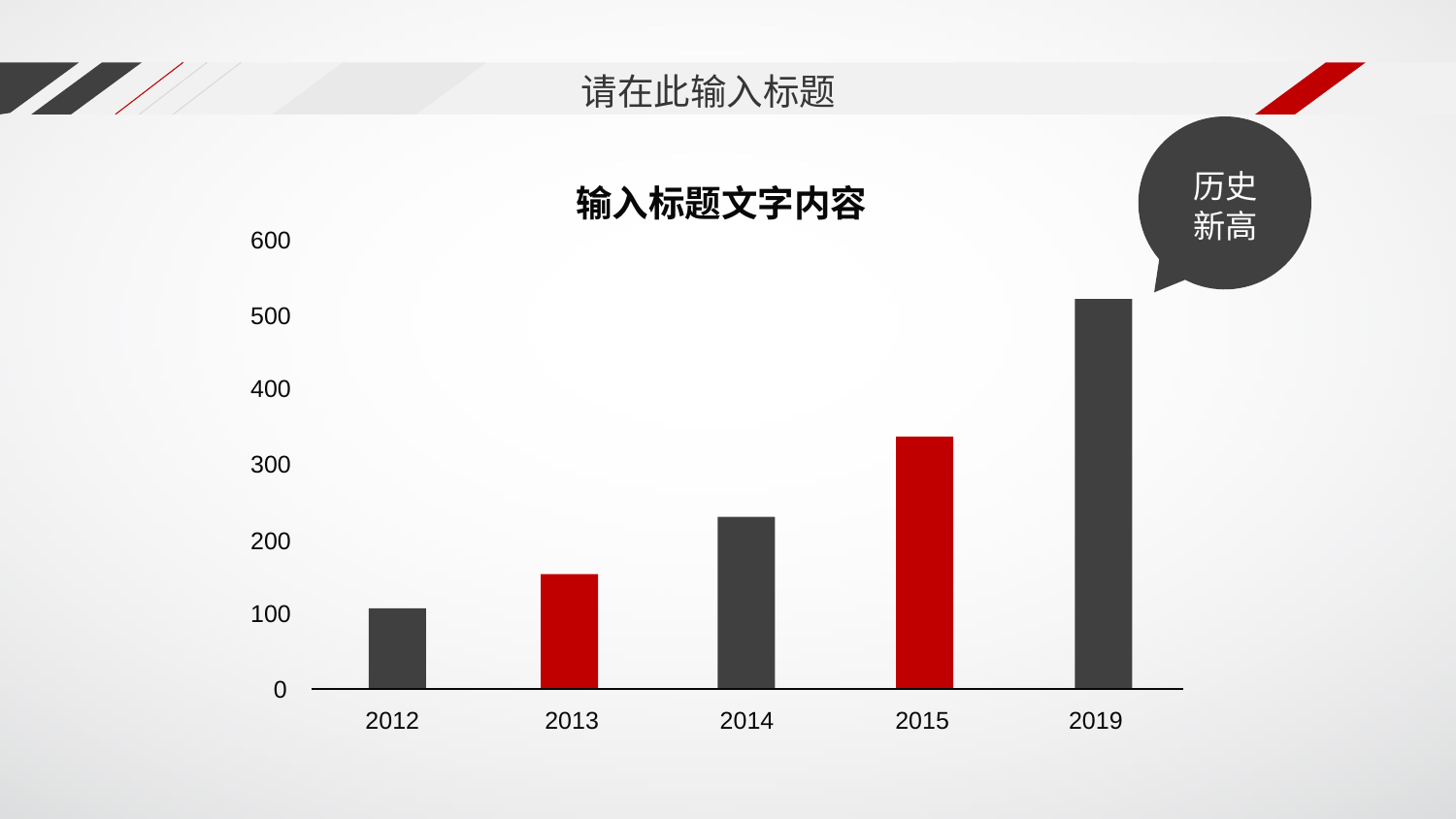

请在此输入标题

历史新高
输入标题文字内容
600
500
400
300
200
100
0

2012
2013
2014
2015
2019